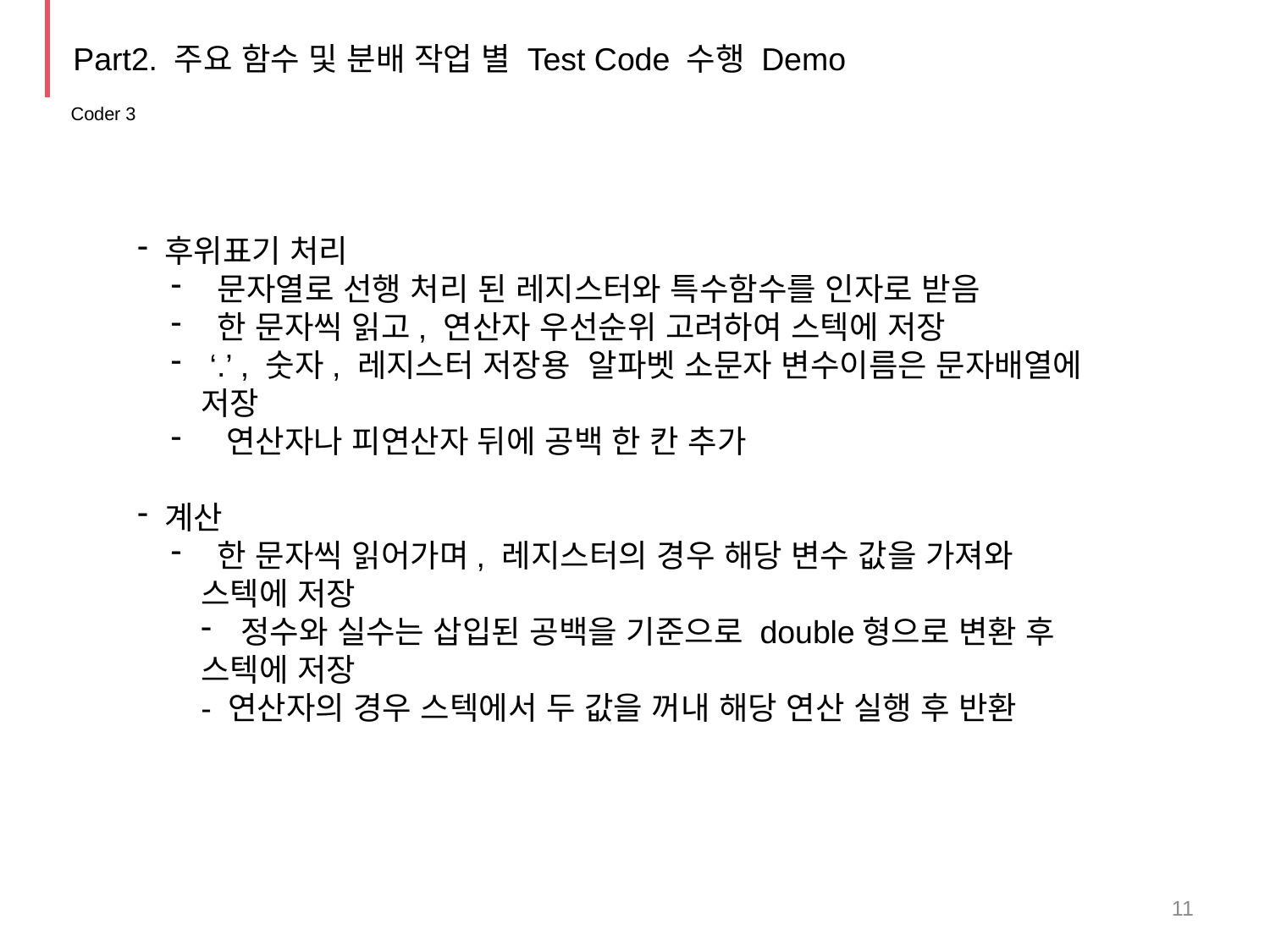

Part2. 주요 함수 및 분배 작업 별 Test Code 수행 Demo
  Coder 3

 후위표기 처리
 문자열로 선행 처리 된 레지스터와 특수함수를 인자로 받음
 한 문자씩 읽고, 연산자 우선순위 고려하여 스텍에 저장
 ‘.’ , 숫자, 레지스터 저장용  알파벳 소문자 변수이름은 문자배열에 저장
  연산자나 피연산자 뒤에 공백 한 칸 추가

 계산
 한 문자씩 읽어가며, 레지스터의 경우 해당 변수 값을 가져와
스텍에 저장
정수와 실수는 삽입된 공백을 기준으로 double형으로 변환 후
스텍에 저장
- 연산자의 경우 스텍에서 두 값을 꺼내 해당 연산 실행 후 반환

11